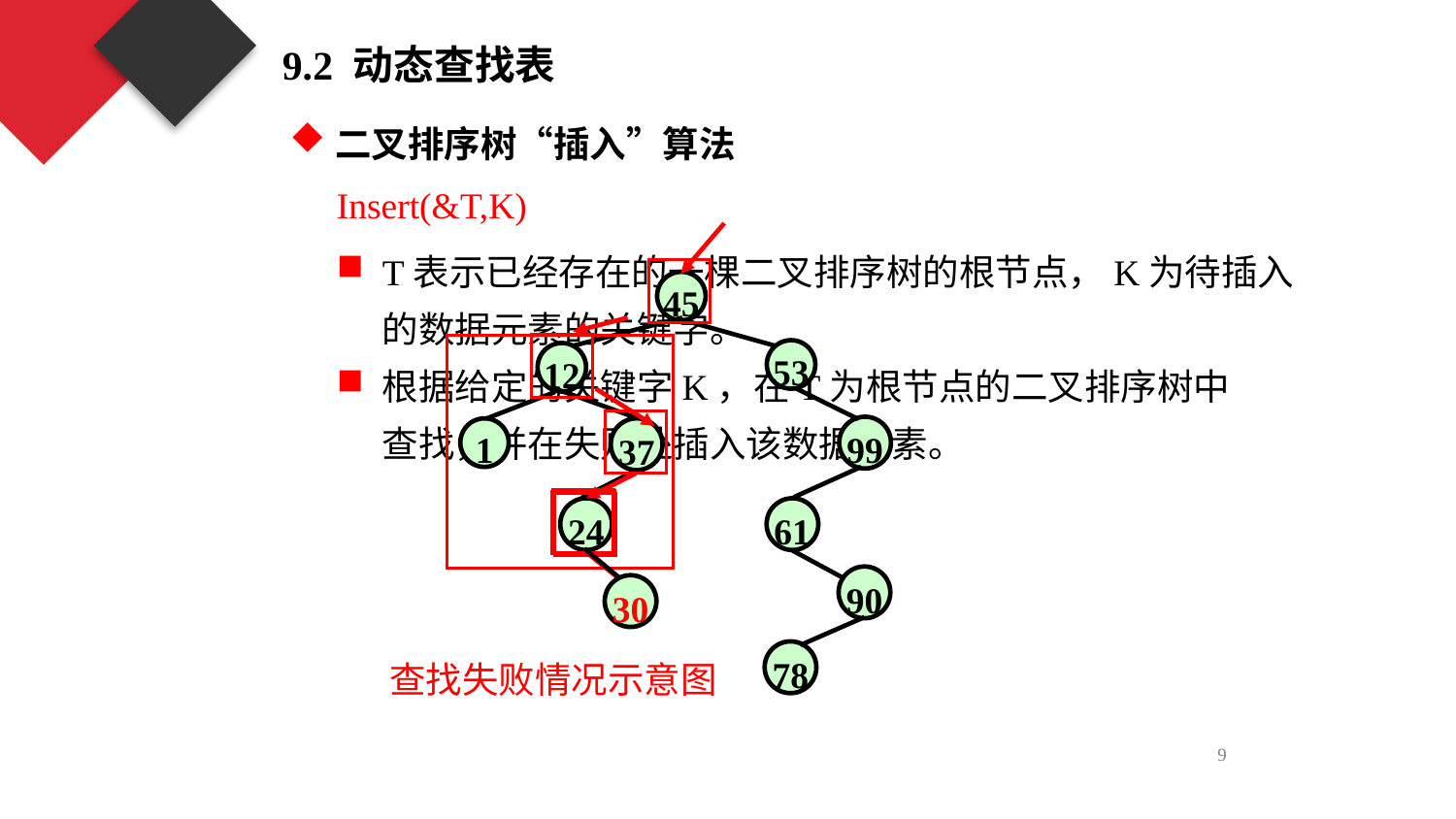

9.2 动态查找表
二叉排序树“插入”算法
Insert(&T,K)
T表示已经存在的一棵二叉排序树的根节点，K为待插入的数据元素的关键字。

45

53
12

99
1
37

61
24

90

78

根据给定的关键字K，在T为根节点的二叉排序树中查找，并在失败处插入该数据元素。

30
查找失败情况示意图
9